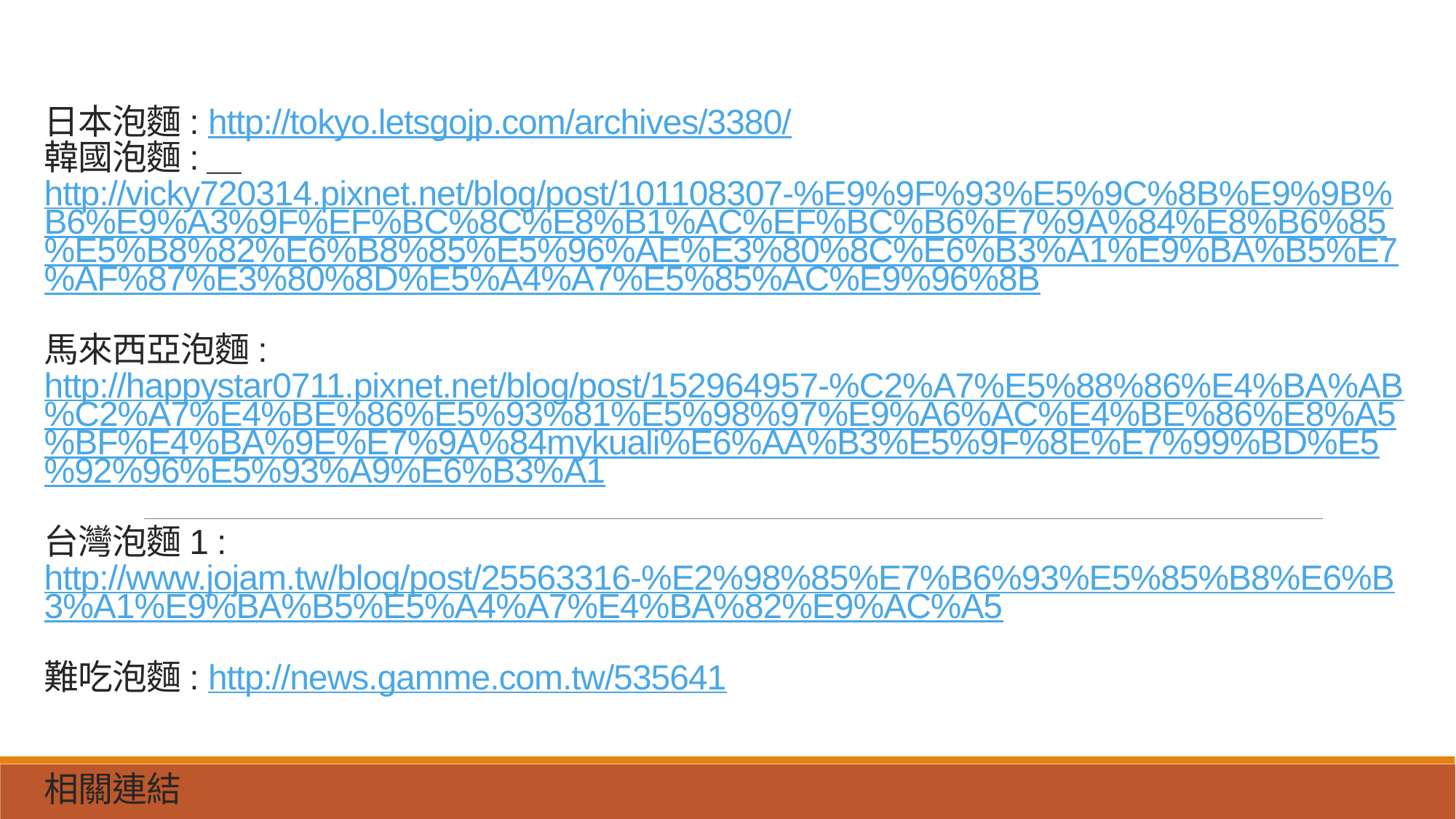

# 日本泡麵: http://tokyo.letsgojp.com/archives/3380/ 韓國泡麵:＿http://vicky720314.pixnet.net/blog/post/101108307-%E9%9F%93%E5%9C%8B%E9%9B%B6%E9%A3%9F%EF%BC%8C%E8%B1%AC%EF%BC%B6%E7%9A%84%E8%B6%85%E5%B8%82%E6%B8%85%E5%96%AE%E3%80%8C%E6%B3%A1%E9%BA%B5%E7%AF%87%E3%80%8D%E5%A4%A7%E5%85%AC%E9%96%8B 馬來西亞泡麵: http://happystar0711.pixnet.net/blog/post/152964957-%C2%A7%E5%88%86%E4%BA%AB%C2%A7%E4%BE%86%E5%93%81%E5%98%97%E9%A6%AC%E4%BE%86%E8%A5%BF%E4%BA%9E%E7%9A%84mykuali%E6%AA%B3%E5%9F%8E%E7%99%BD%E5%92%96%E5%93%A9%E6%B3%A1 台灣泡麵1 : http://www.jojam.tw/blog/post/25563316-%E2%98%85%E7%B6%93%E5%85%B8%E6%B3%A1%E9%BA%B5%E5%A4%A7%E4%BA%82%E9%AC%A5 難吃泡麵: http://news.gamme.com.tw/535641 相關連結